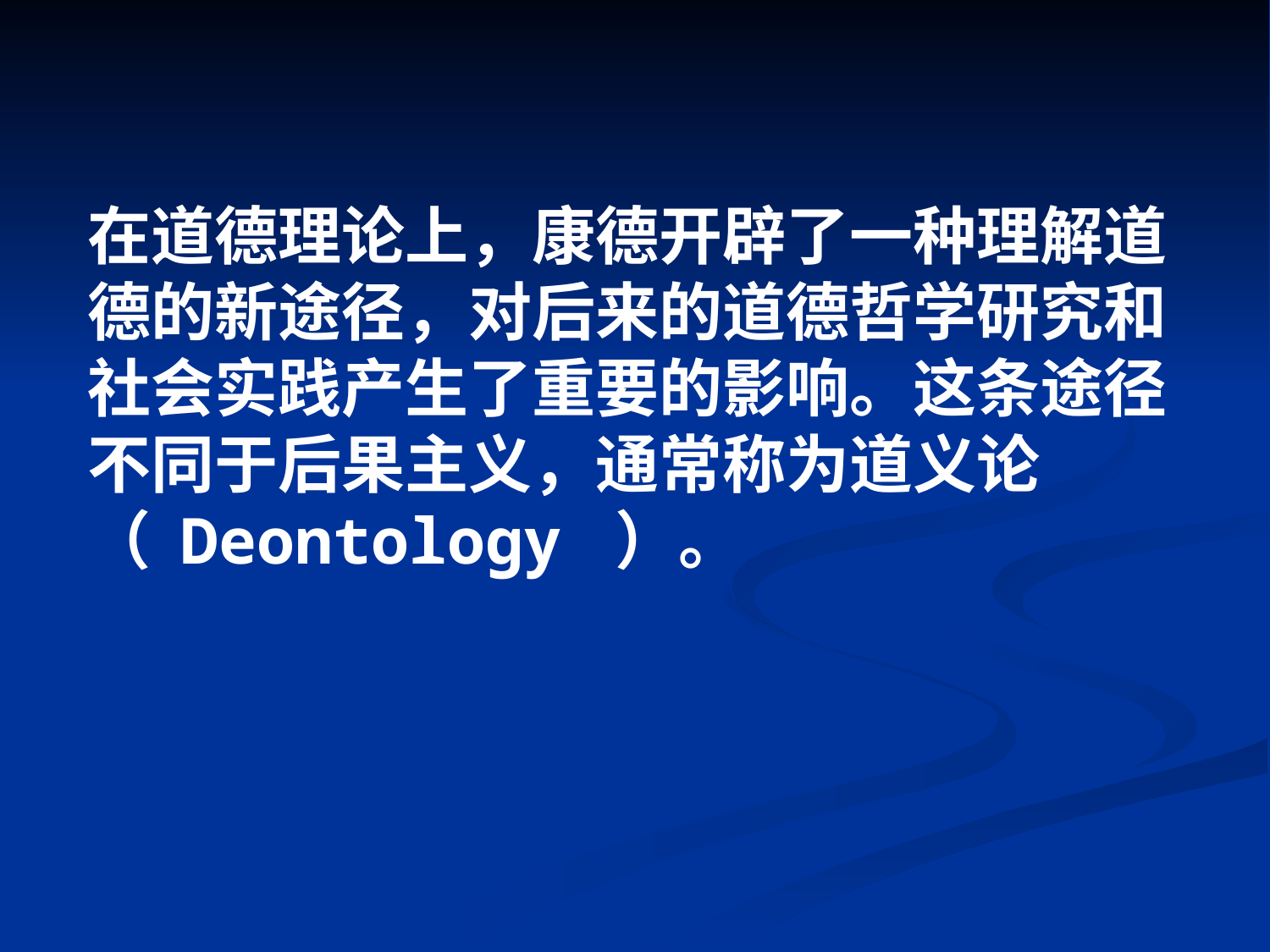

在道德理论上，康德开辟了一种理解道德的新途径，对后来的道德哲学研究和社会实践产生了重要的影响。这条途径不同于后果主义，通常称为道义论（ Deontology ）。